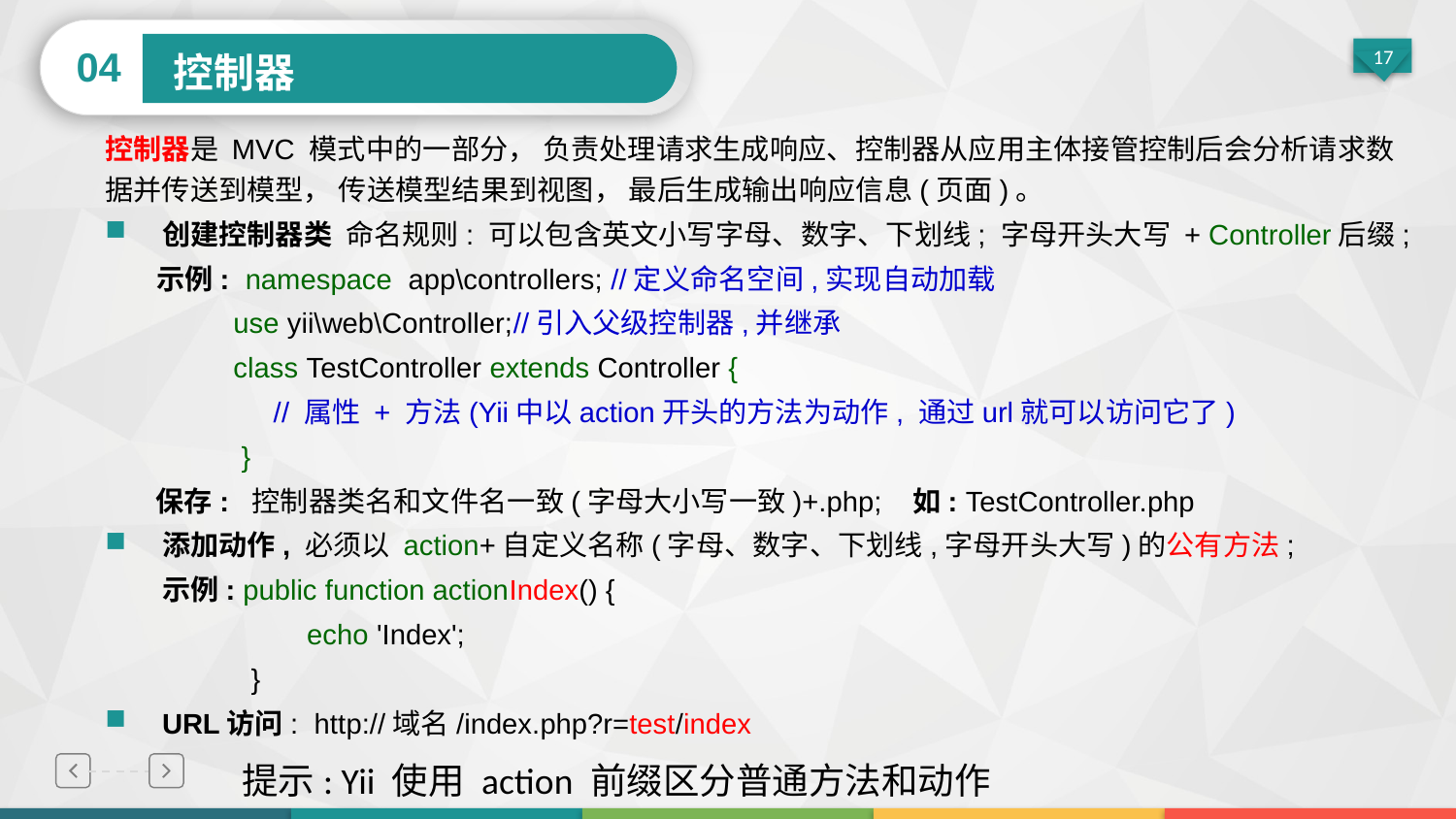

04
控制器
控制器是 MVC 模式中的一部分， 负责处理请求生成响应、控制器从应用主体接管控制后会分析请求数据并传送到模型， 传送模型结果到视图， 最后生成输出响应信息(页面)。
创建控制器类  命名规则: 可以包含英文小写字母、数字、下划线; 字母开头大写 + Controller后缀;
       示例:  namespace  app\controllers; //定义命名空间,实现自动加载
                use yii\web\Controller;//引入父级控制器,并继承
                class TestController extends Controller {
                     // 属性 + 方法(Yii中以action开头的方法为动作, 通过url就可以访问它了)
                 }
       保存:  控制器类名和文件名一致(字母大小写一致)+.php;   如: TestController.php
添加动作, 必须以 action+自定义名称(字母、数字、下划线,字母开头大写)的公有方法;
示例: public function actionIndex() {
         echo 'Index';
  }
URL访问:  http://域名/index.php?r=test/index
提示: Yii 使用 action 前缀区分普通方法和动作